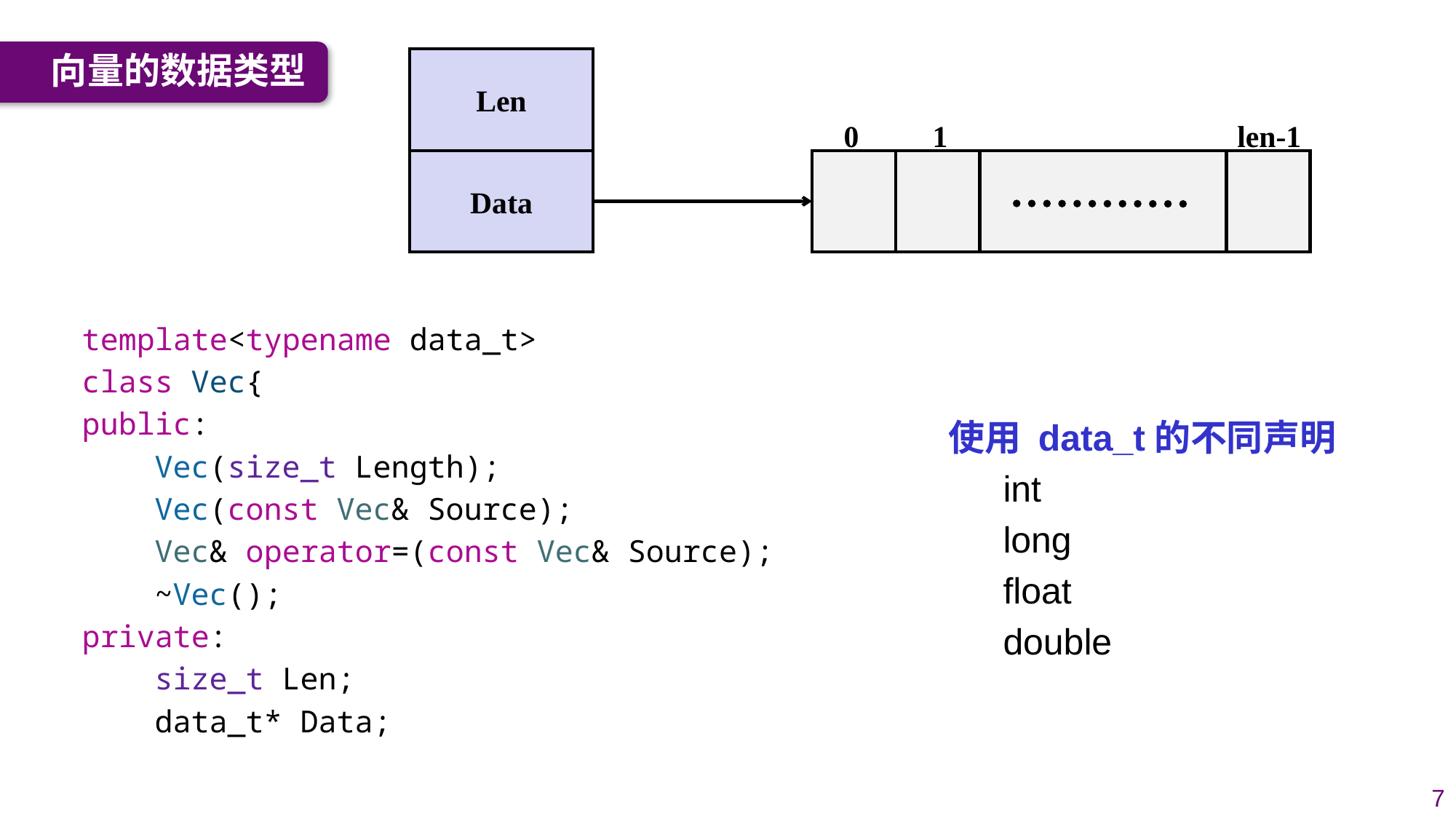

向量的数据类型

Len
1
len-1
0
Data

template<typename data_t>
class Vec{
public:
    Vec(size_t Length);
    Vec(const Vec& Source);
    Vec& operator=(const Vec& Source);
    ~Vec();
private:
    size_t Len;
    data_t* Data;
使用 data_t的不同声明
int
long
float
double
7